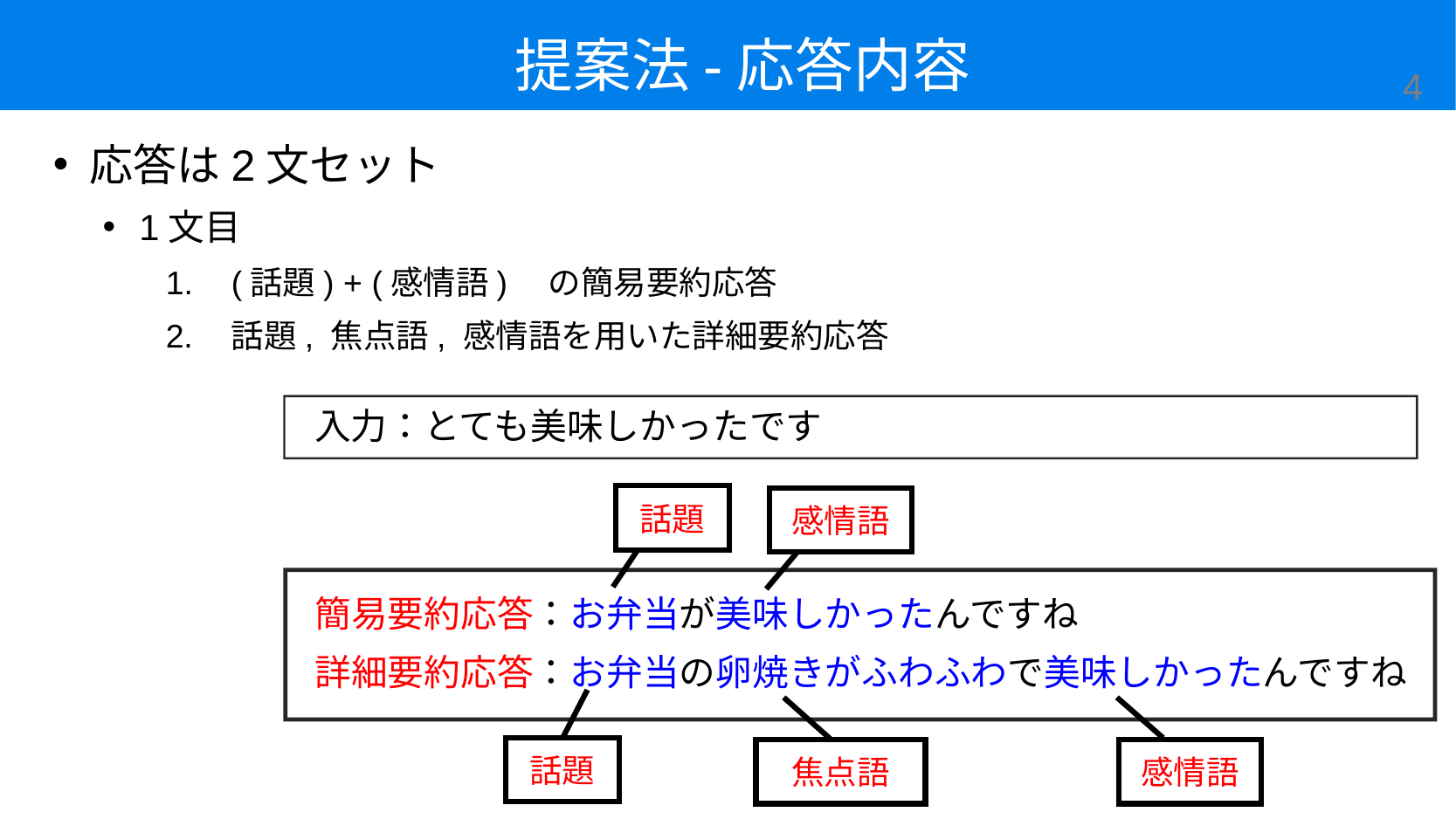

# 提案法-応答内容
4
応答は2文セット
1文目
(話題) + (感情語)　の簡易要約応答
話題, 焦点語, 感情語を用いた詳細要約応答

入力：とても美味しかったです
話題
感情語

簡易要約応答：お弁当が美味しかったんですね
詳細要約応答：お弁当の卵焼きがふわふわで美味しかったんですね
話題
焦点語
感情語